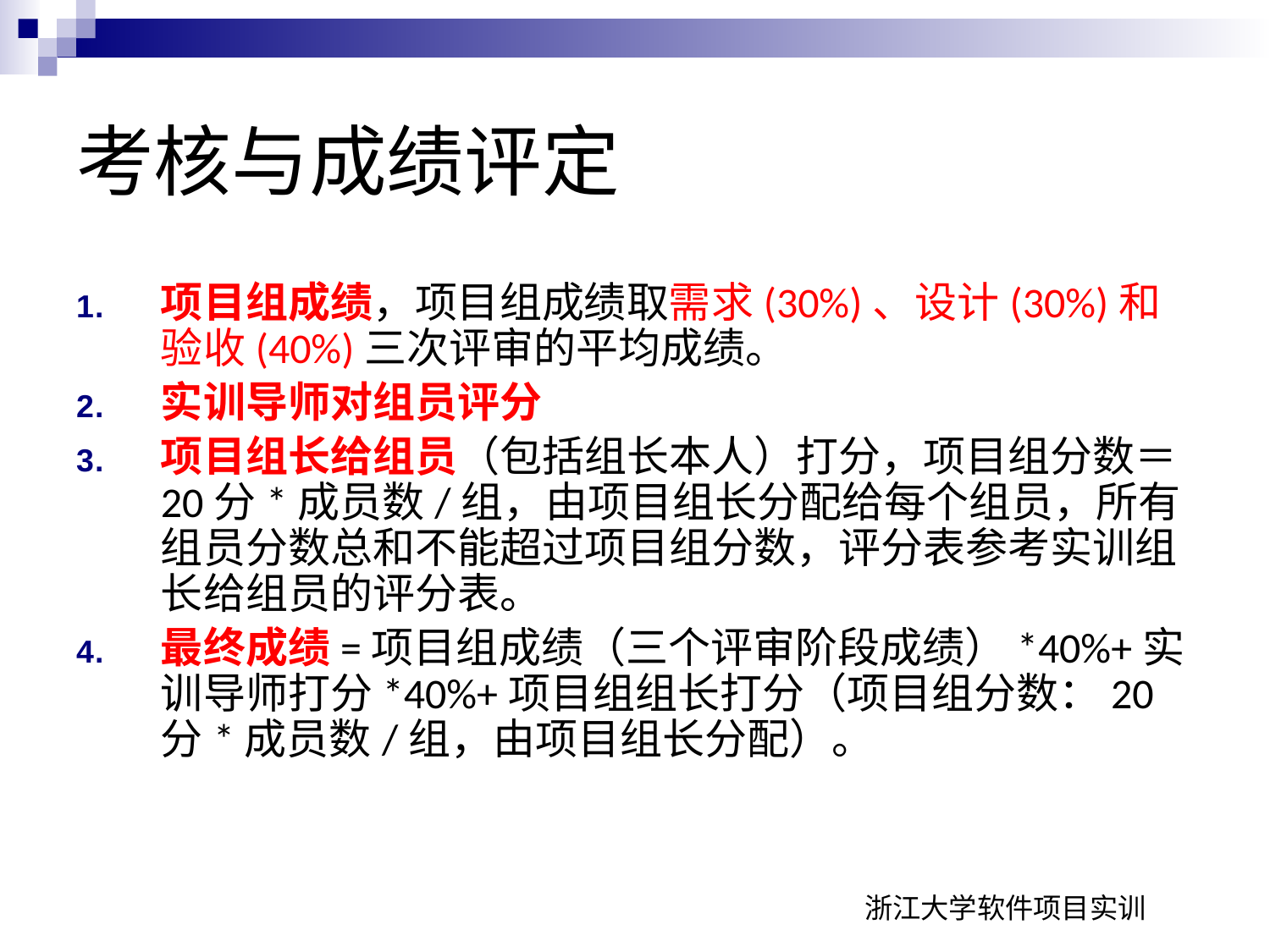

考核与成绩评定
项目组成绩，项目组成绩取需求(30%)、设计(30%)和验收(40%)三次评审的平均成绩。
实训导师对组员评分
项目组长给组员（包括组长本人）打分，项目组分数＝20分*成员数/组，由项目组长分配给每个组员，所有组员分数总和不能超过项目组分数，评分表参考实训组长给组员的评分表。
最终成绩=项目组成绩（三个评审阶段成绩）*40%+实训导师打分*40%+项目组组长打分（项目组分数：20分*成员数/组，由项目组长分配）。
浙江大学软件项目实训